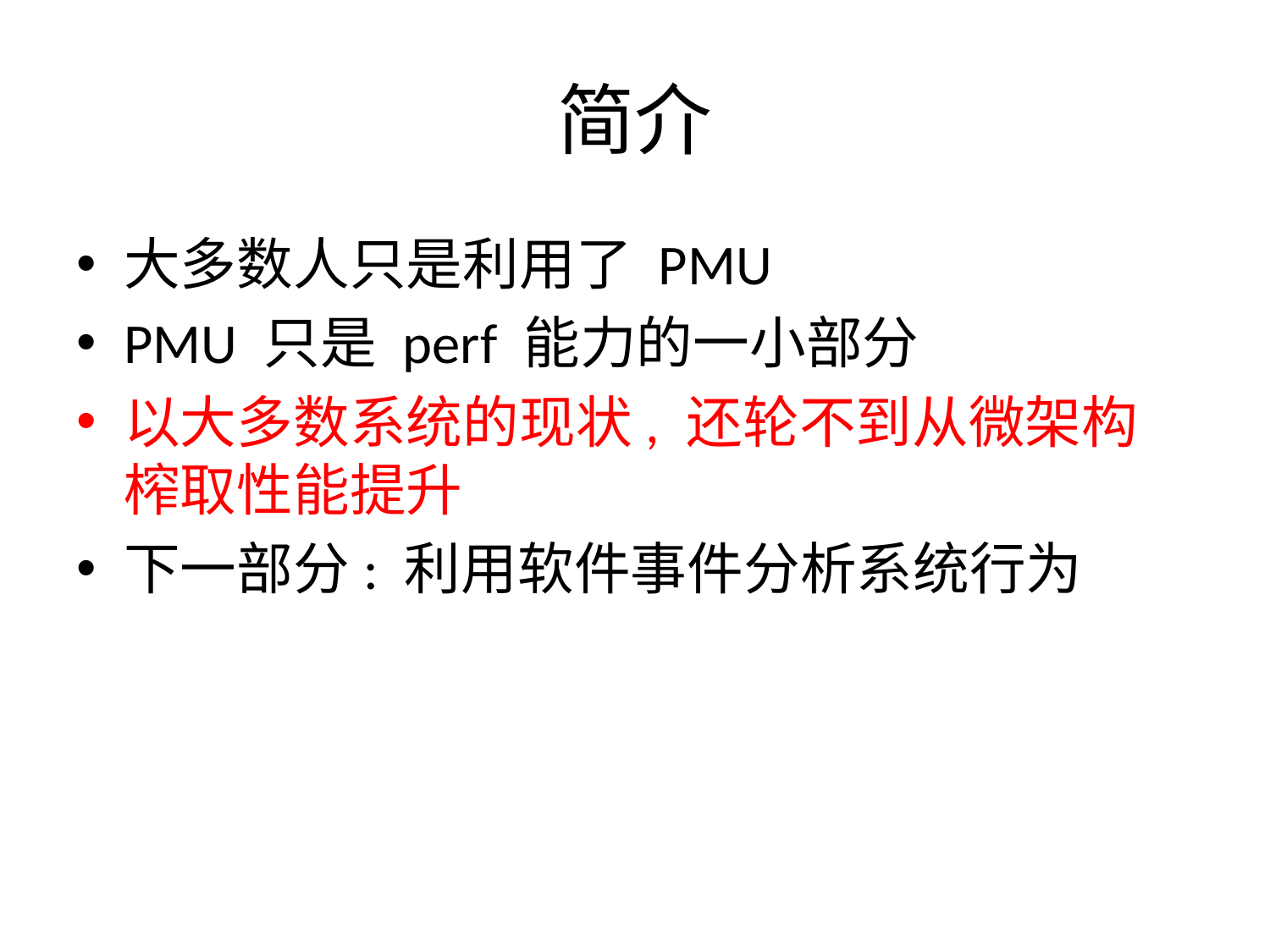

# 简介
大多数人只是利用了 PMU
PMU 只是 perf 能力的一小部分
以大多数系统的现状, 还轮不到从微架构榨取性能提升
下一部分: 利用软件事件分析系统行为